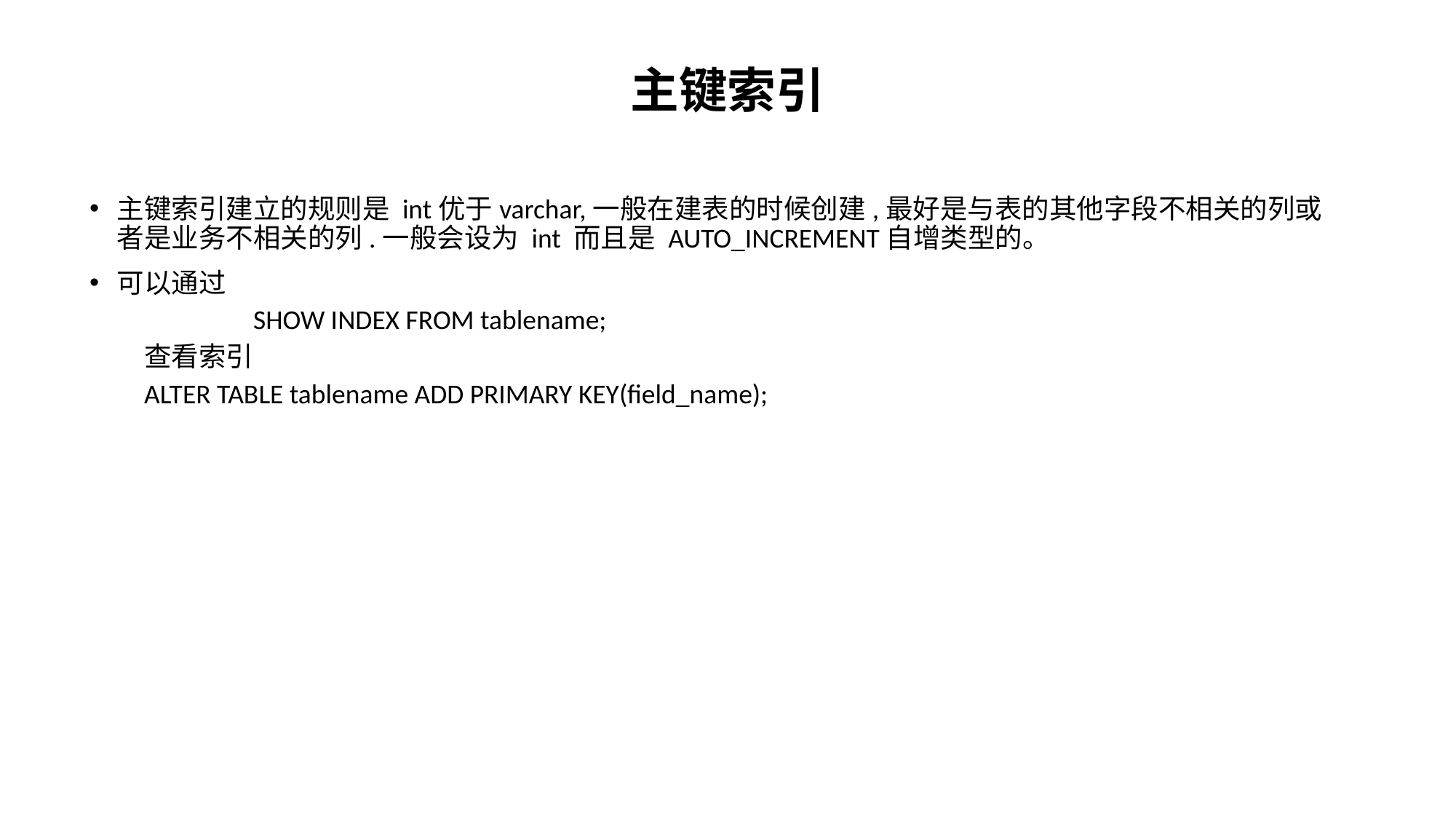

# 主键索引
主键索引建立的规则是 int优于varchar,一般在建表的时候创建,最好是与表的其他字段不相关的列或者是业务不相关的列.一般会设为 int 而且是 AUTO_INCREMENT自增类型的。
可以通过
	SHOW INDEX FROM tablename;
查看索引
ALTER TABLE tablename ADD PRIMARY KEY(field_name);